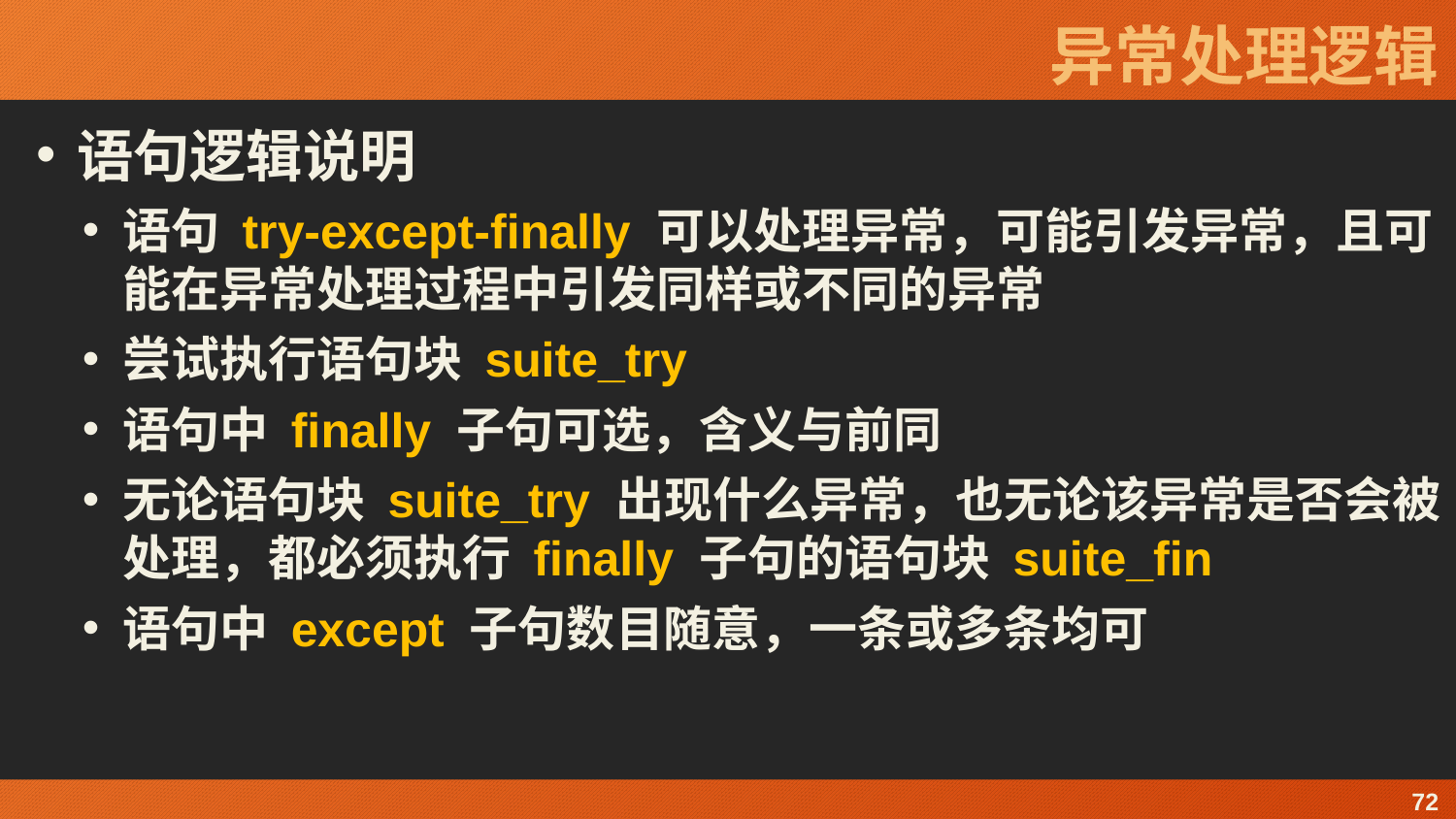

# 异常处理逻辑
语句逻辑说明
语句 try-except-finally 可以处理异常，可能引发异常，且可能在异常处理过程中引发同样或不同的异常
尝试执行语句块 suite_try
语句中 finally 子句可选，含义与前同
无论语句块 suite_try 出现什么异常，也无论该异常是否会被处理，都必须执行 finally 子句的语句块 suite_fin
语句中 except 子句数目随意，一条或多条均可
72